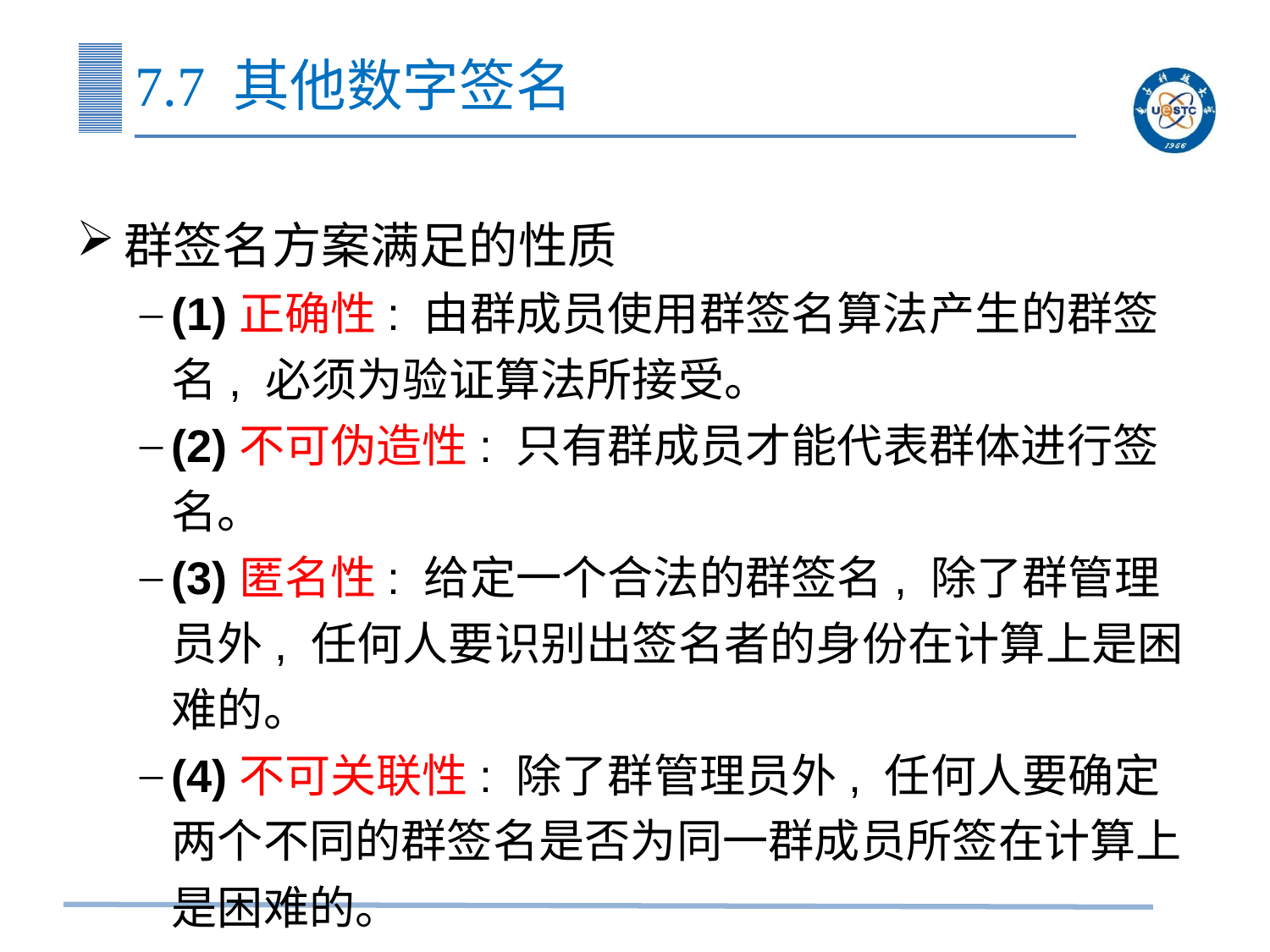

# 7.7 其他数字签名
群签名方案满足的性质
(1)正确性: 由群成员使用群签名算法产生的群签名, 必须为验证算法所接受。
(2)不可伪造性: 只有群成员才能代表群体进行签名。
(3)匿名性: 给定一个合法的群签名, 除了群管理员外, 任何人要识别出签名者的身份在计算上是困难的。
(4)不可关联性: 除了群管理员外, 任何人要确定两个不同的群签名是否为同一群成员所签在计算上是困难的。